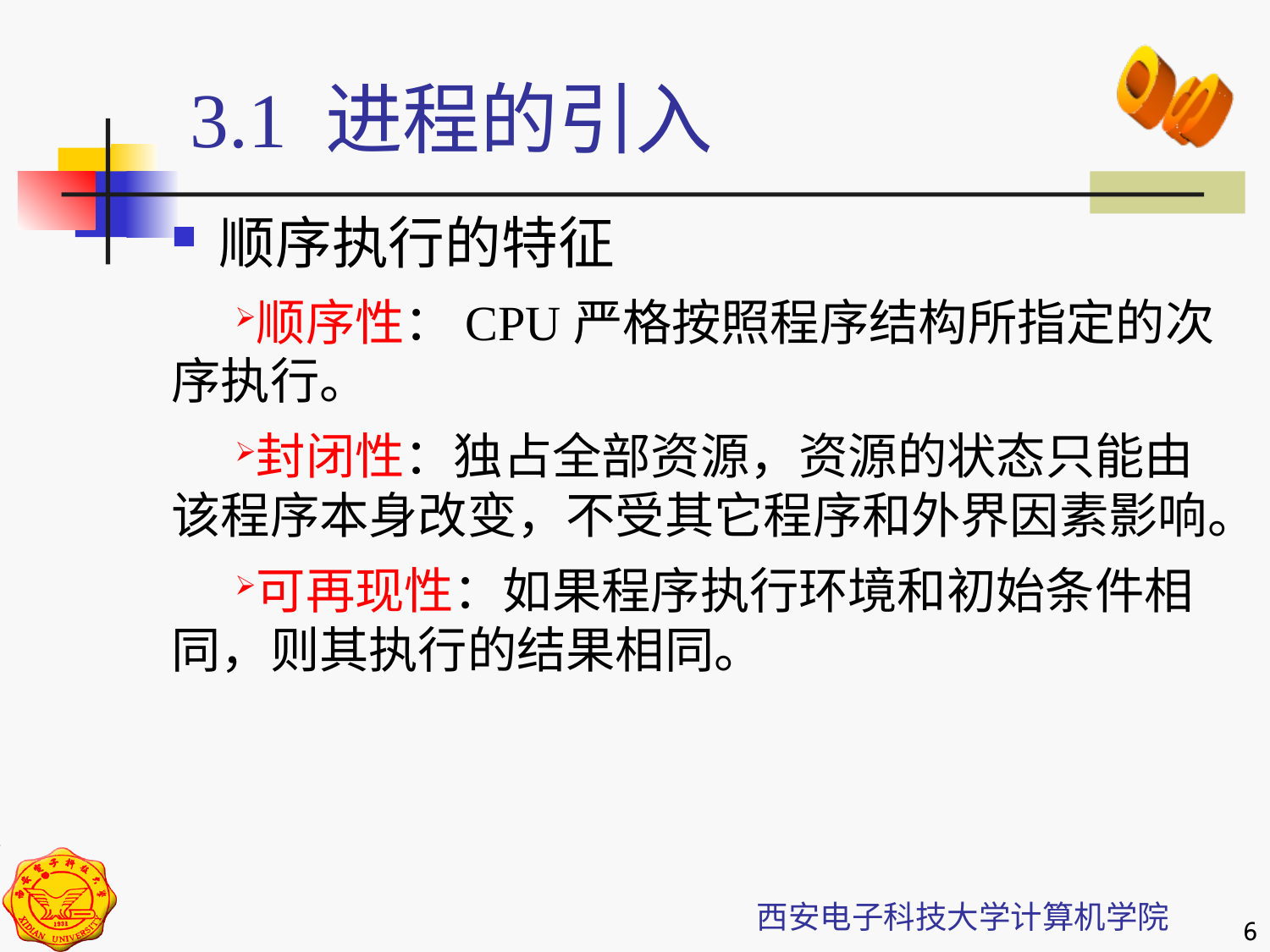

3.1 进程的引入
顺序执行的特征
顺序性：CPU严格按照程序结构所指定的次序执行。
封闭性：独占全部资源，资源的状态只能由该程序本身改变，不受其它程序和外界因素影响。
可再现性：如果程序执行环境和初始条件相同，则其执行的结果相同。
6